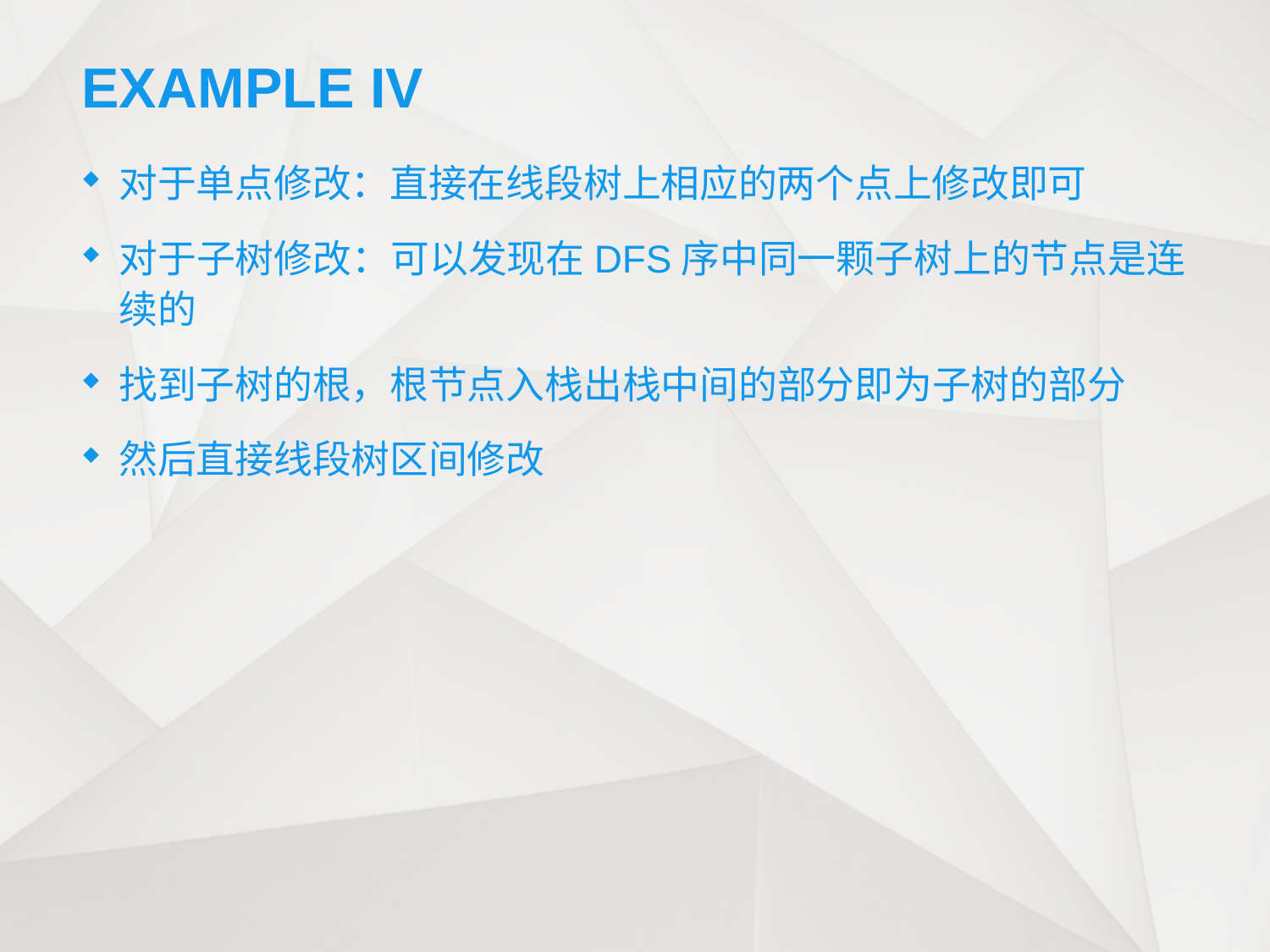

# EXAMPLE IV
对于单点修改：直接在线段树上相应的两个点上修改即可
对于子树修改：可以发现在DFS序中同一颗子树上的节点是连续的
找到子树的根，根节点入栈出栈中间的部分即为子树的部分
然后直接线段树区间修改